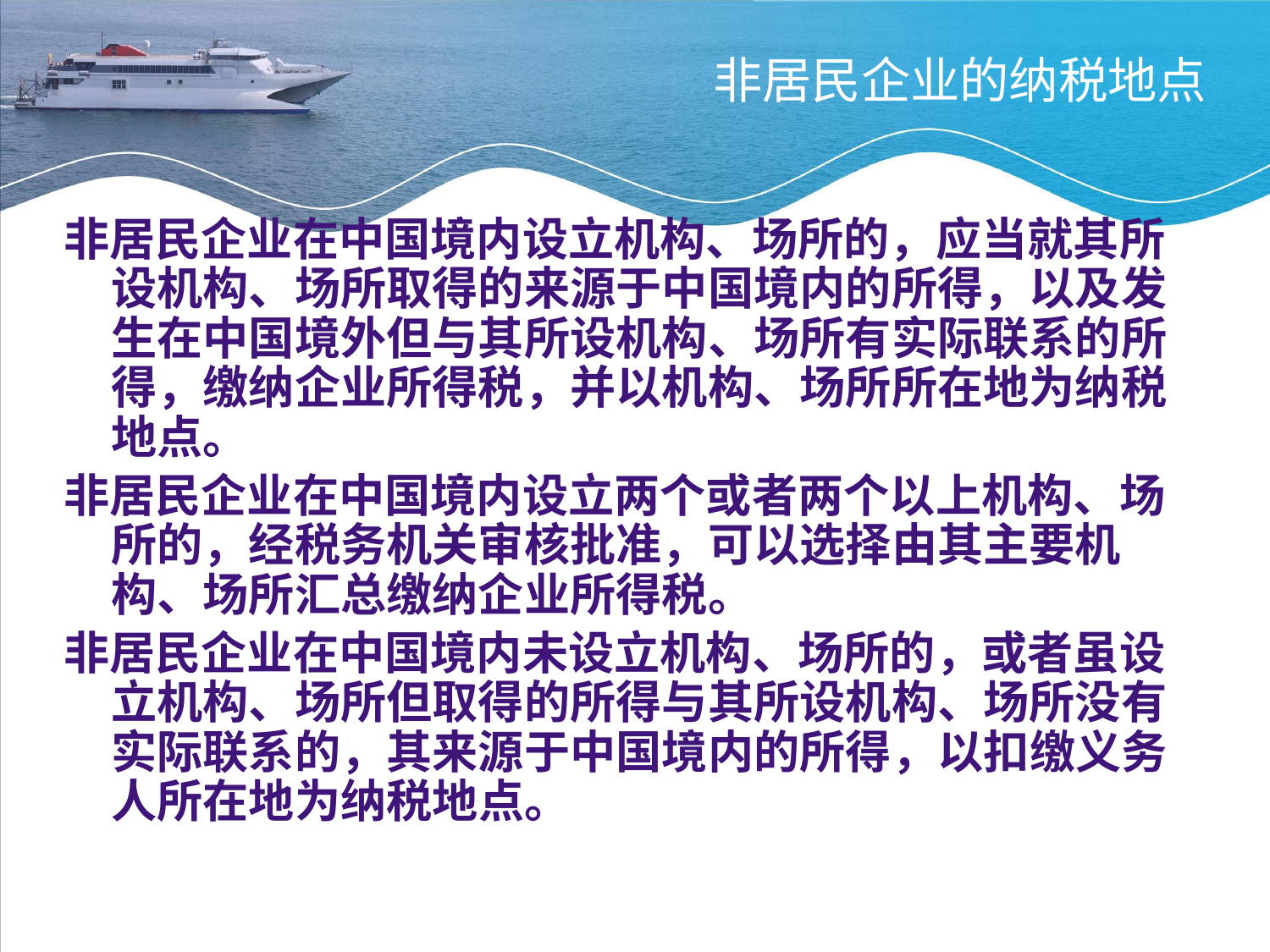

# 非居民企业的纳税地点
非居民企业在中国境内设立机构、场所的，应当就其所设机构、场所取得的来源于中国境内的所得，以及发生在中国境外但与其所设机构、场所有实际联系的所得，缴纳企业所得税，并以机构、场所所在地为纳税地点。
非居民企业在中国境内设立两个或者两个以上机构、场所的，经税务机关审核批准，可以选择由其主要机构、场所汇总缴纳企业所得税。
非居民企业在中国境内未设立机构、场所的，或者虽设立机构、场所但取得的所得与其所设机构、场所没有实际联系的，其来源于中国境内的所得，以扣缴义务人所在地为纳税地点。